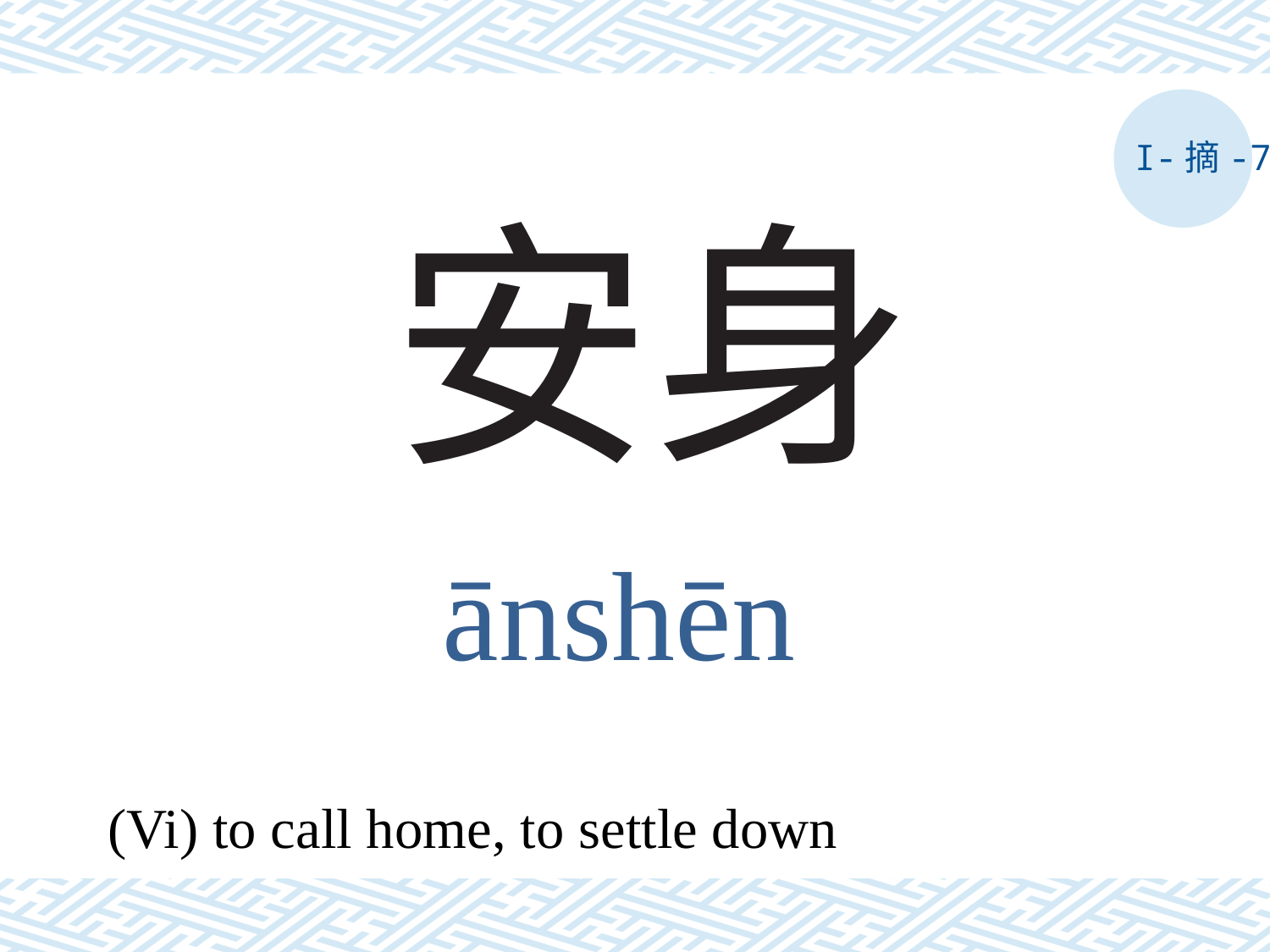

I-摘-7

# 安身
ānshēn
(Vi) to call home, to settle down